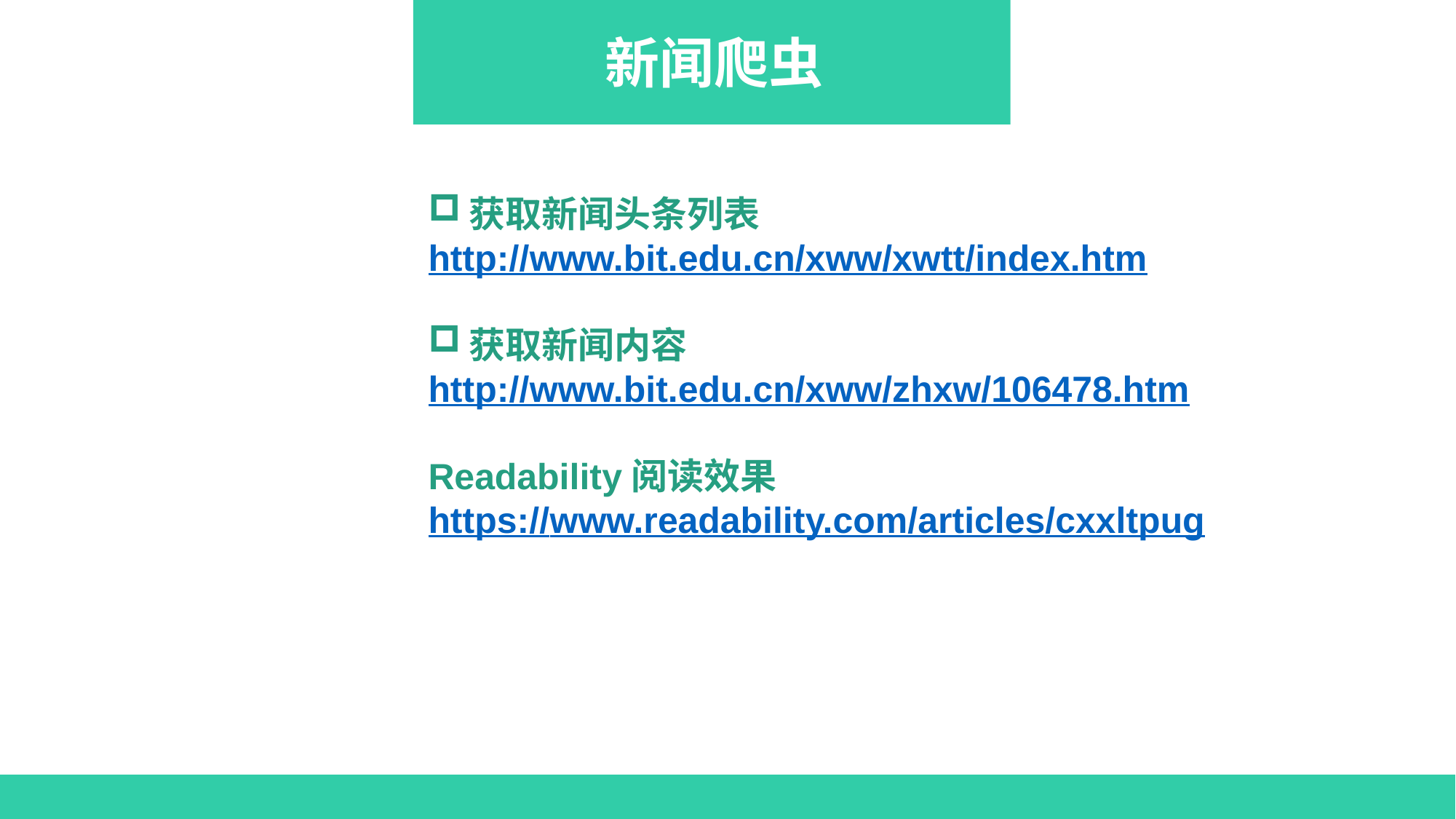

新闻爬虫
获取新闻头条列表
http://www.bit.edu.cn/xww/xwtt/index.htm

获取新闻内容
http://www.bit.edu.cn/xww/zhxw/106478.htm

Readability阅读效果
https://www.readability.com/articles/cxxltpug